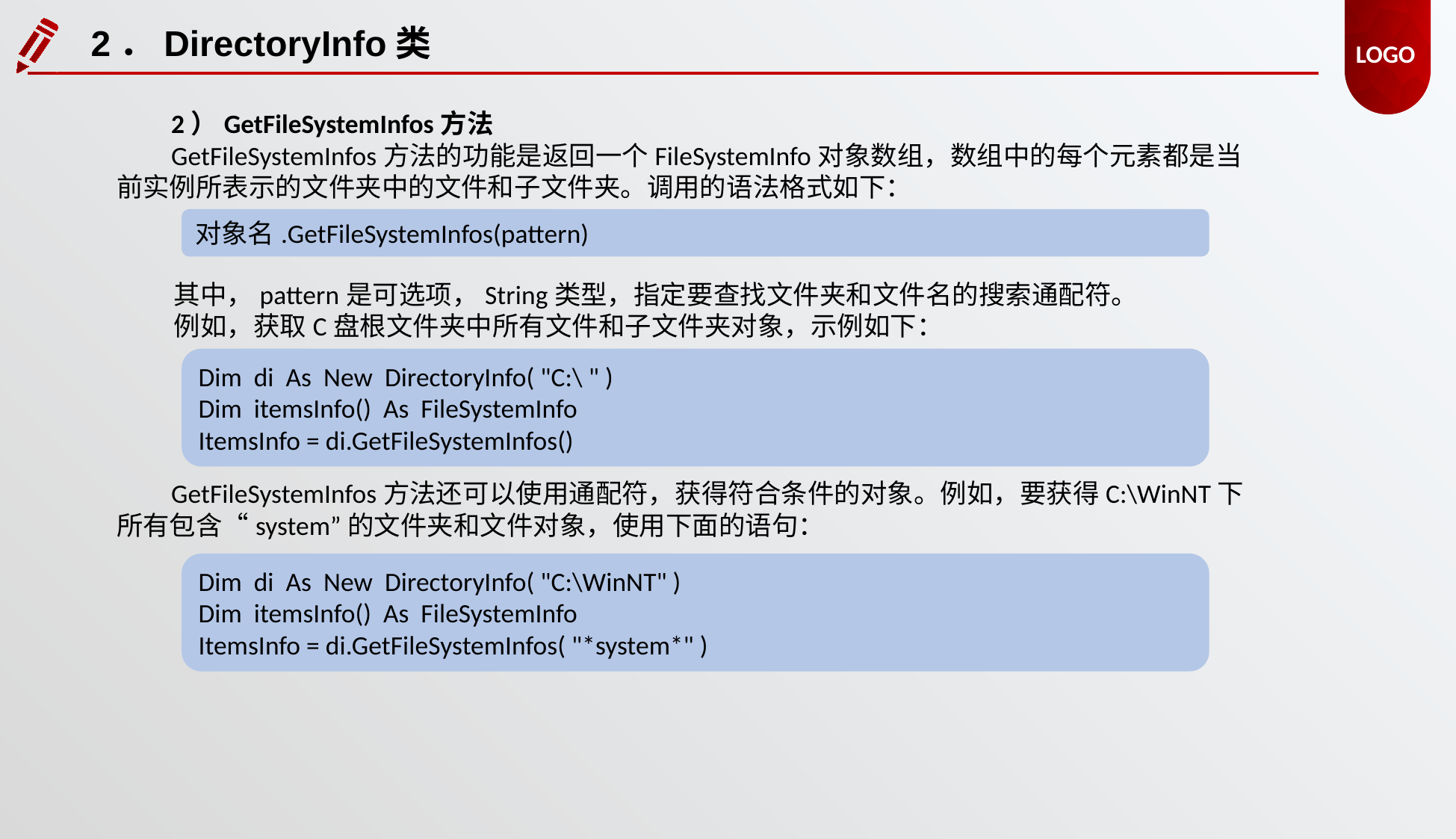

2．DirectoryInfo类
2）GetFileSystemInfos方法
GetFileSystemInfos方法的功能是返回一个FileSystemInfo对象数组，数组中的每个元素都是当前实例所表示的文件夹中的文件和子文件夹。调用的语法格式如下：
对象名.GetFileSystemInfos(pattern)
其中，pattern是可选项，String类型，指定要查找文件夹和文件名的搜索通配符。
例如，获取C盘根文件夹中所有文件和子文件夹对象，示例如下：
Dim  di  As  New  DirectoryInfo( "C:\ " )
Dim  itemsInfo()  As  FileSystemInfo
ItemsInfo = di.GetFileSystemInfos()
GetFileSystemInfos方法还可以使用通配符，获得符合条件的对象。例如，要获得C:\WinNT下所有包含“system”的文件夹和文件对象，使用下面的语句：
Dim  di  As  New  DirectoryInfo( "C:\WinNT" )
Dim  itemsInfo()  As  FileSystemInfo
ItemsInfo = di.GetFileSystemInfos( "*system*" )